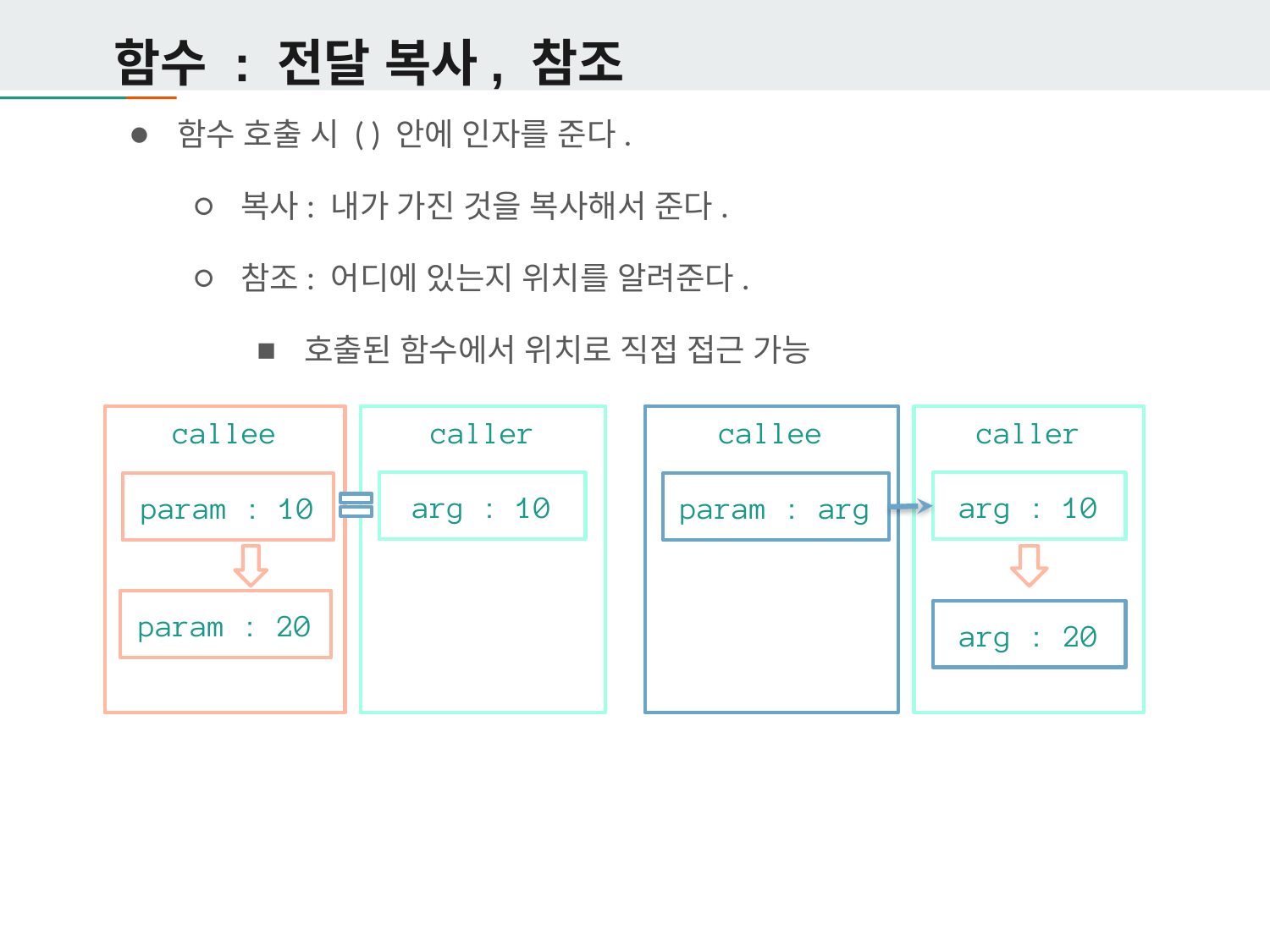

# 함수 : 전달 복사, 참조
함수 호출 시 ( ) 안에 인자를 준다.
복사: 내가 가진 것을 복사해서 준다.
참조: 어디에 있는지 위치를 알려준다.
호출된 함수에서 위치로 직접 접근 가능
callee
caller
callee
caller
arg : 10
arg : 10
param : 10
param : arg

param : 20
arg : 20